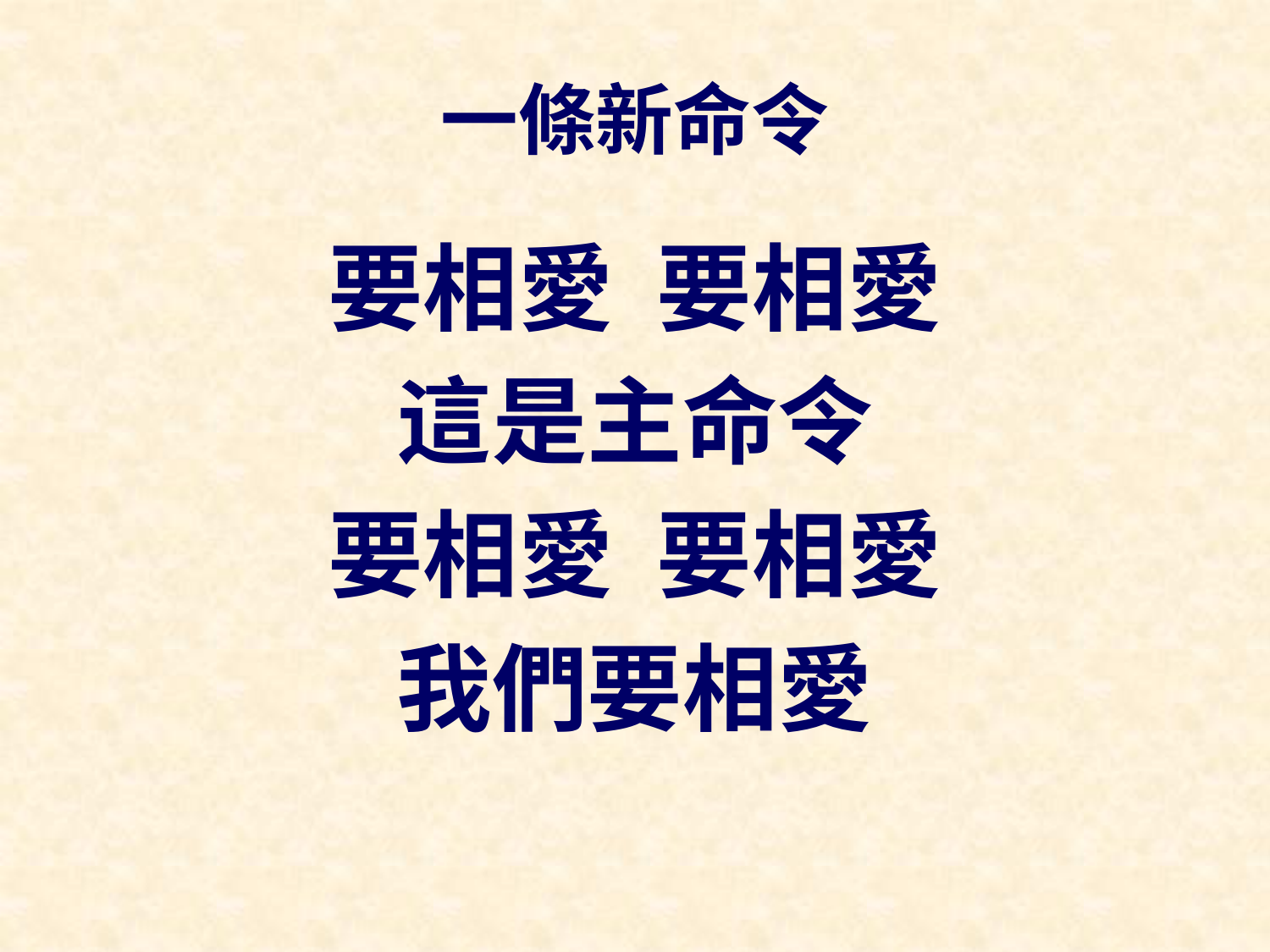

# 一條新命令
要相愛  要相愛
這是主命令
要相愛  要相愛
我們要相愛